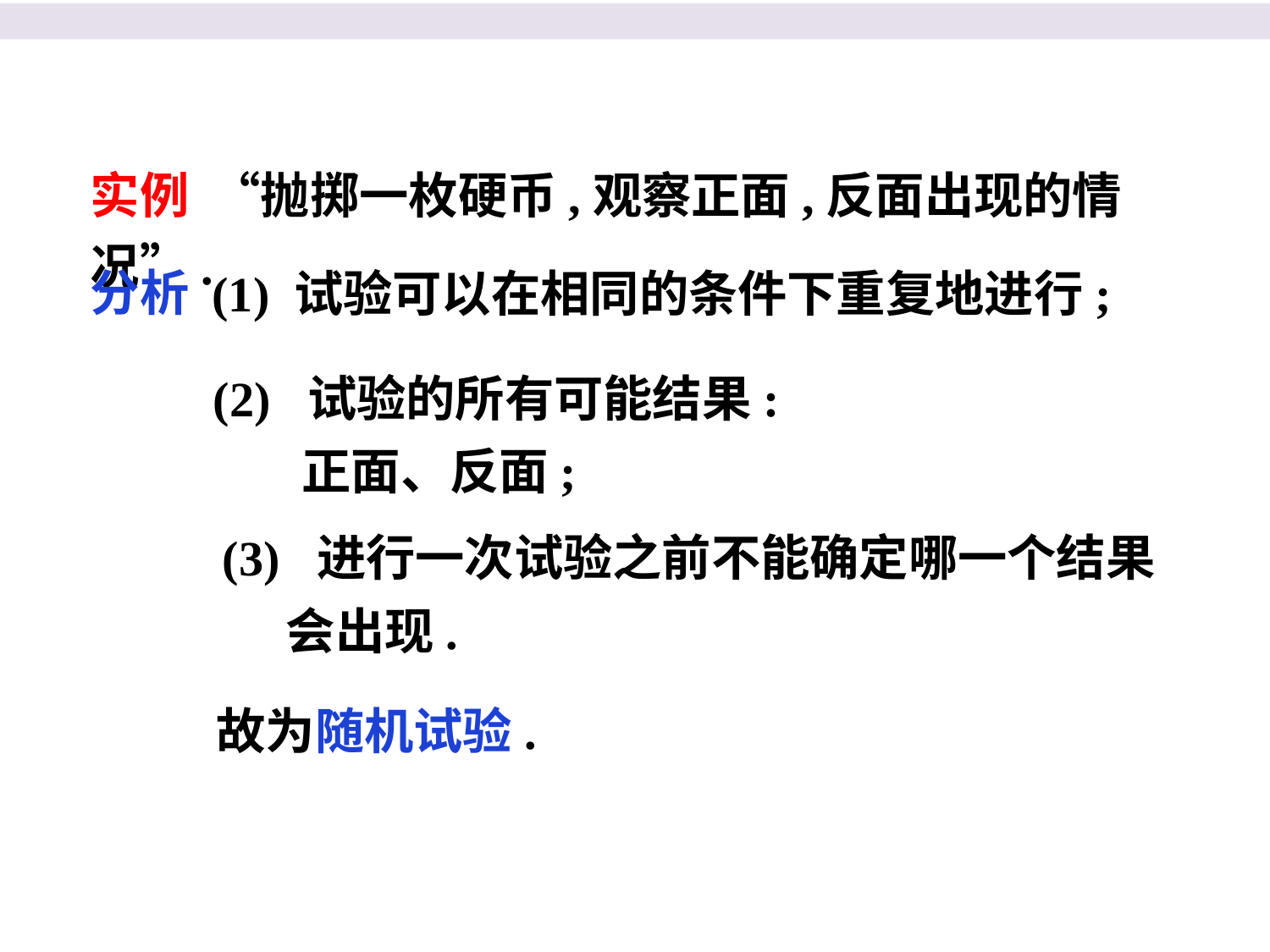

实例  “抛掷一枚硬币,观察正面,反面出现的情况”.
分析
(1) 试验可以在相同的条件下重复地进行;
(2)  试验的所有可能结果:
正面、反面;
(3)  进行一次试验之前不能确定哪一个结果会出现.
   故为随机试验.